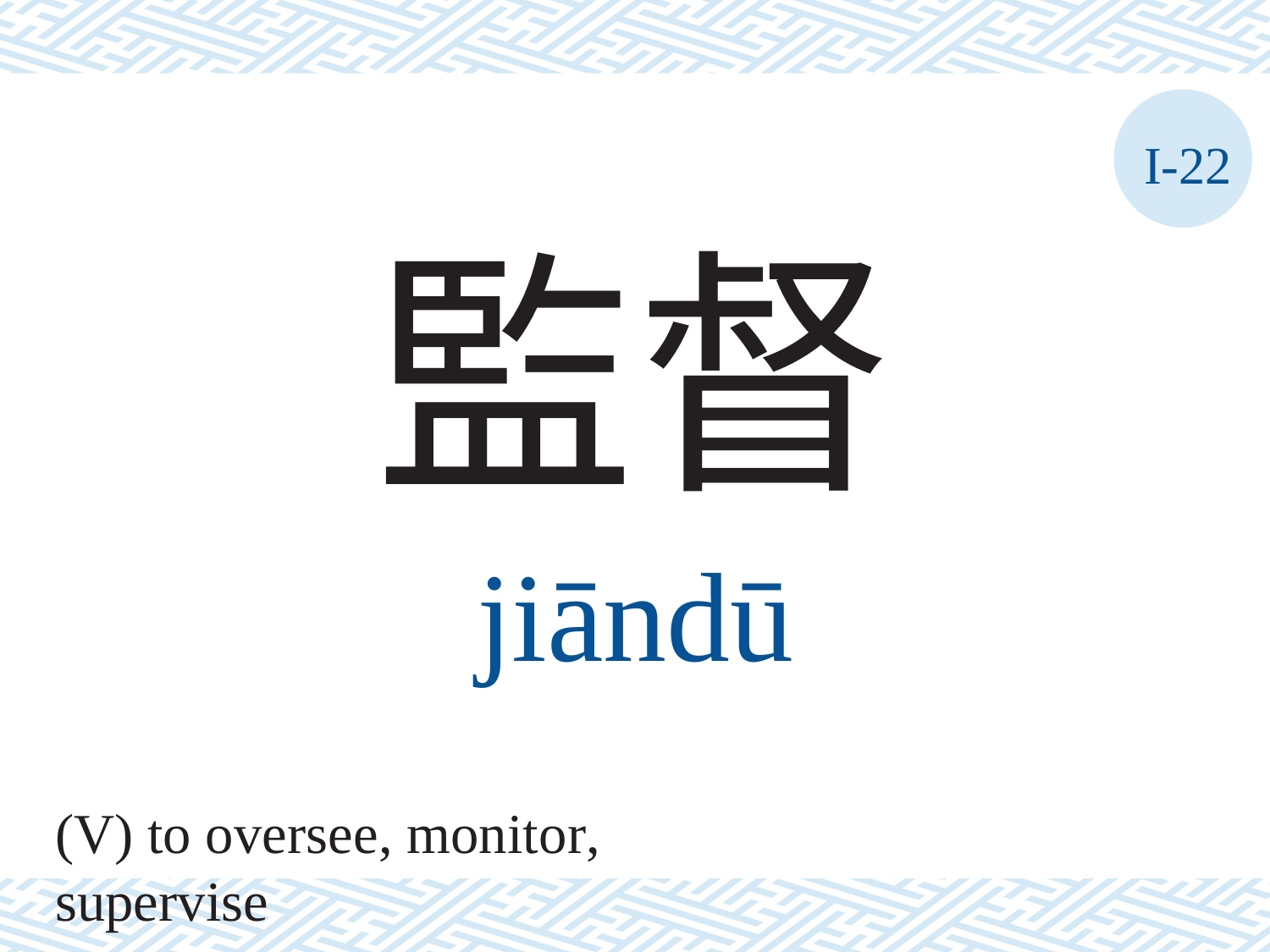

I-22
監督
jiāndū
(V) to oversee, monitor, supervise